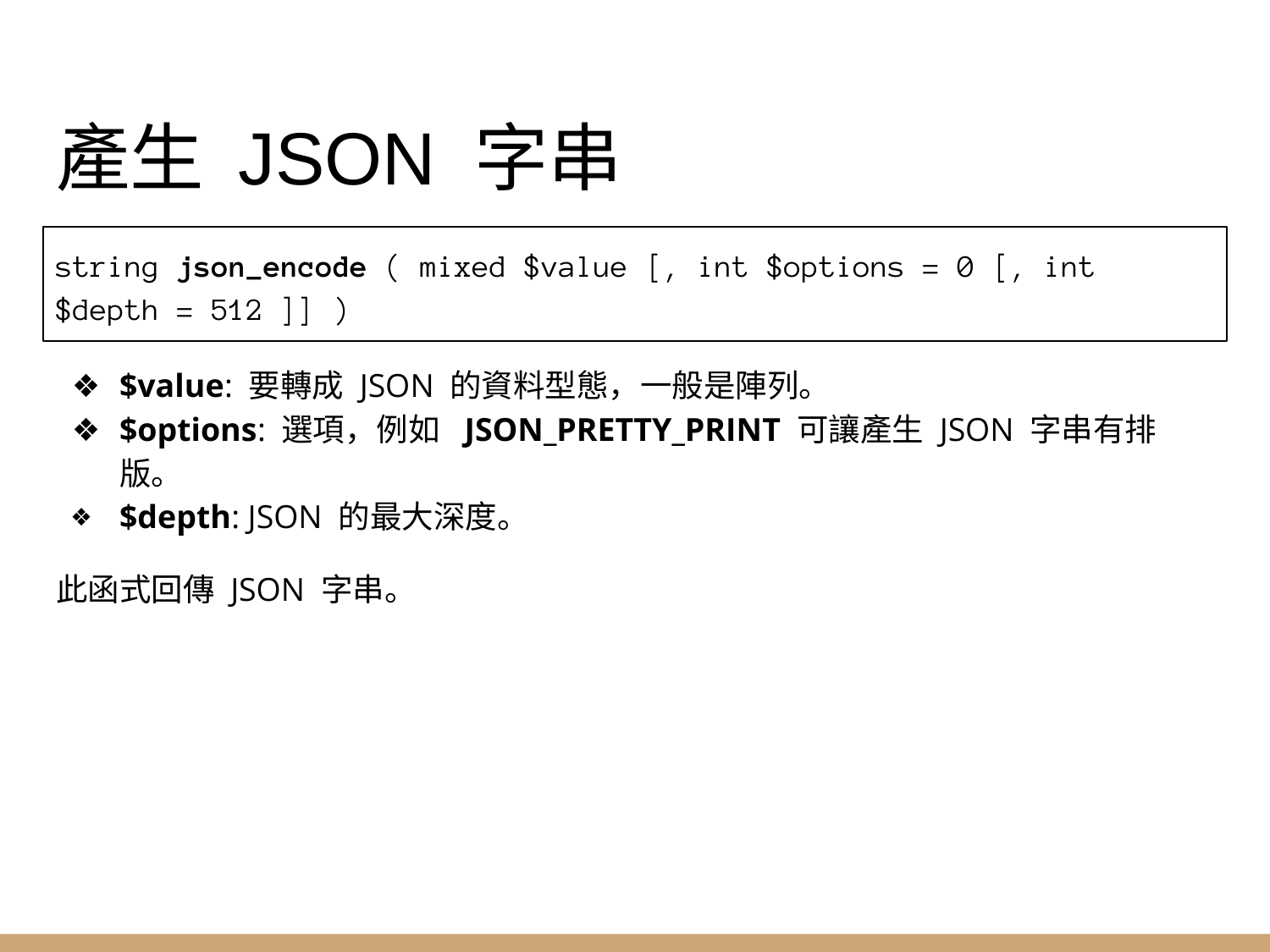

# 產生 JSON 字串
string json_encode ( mixed $value [, int $options = 0 [, int $depth = 512 ]] )
$value: 要轉成 JSON 的資料型態，一般是陣列。
$options: 選項，例如  JSON_PRETTY_PRINT 可讓產生 JSON 字串有排版。
$depth: JSON 的最大深度。
此函式回傳 JSON 字串。